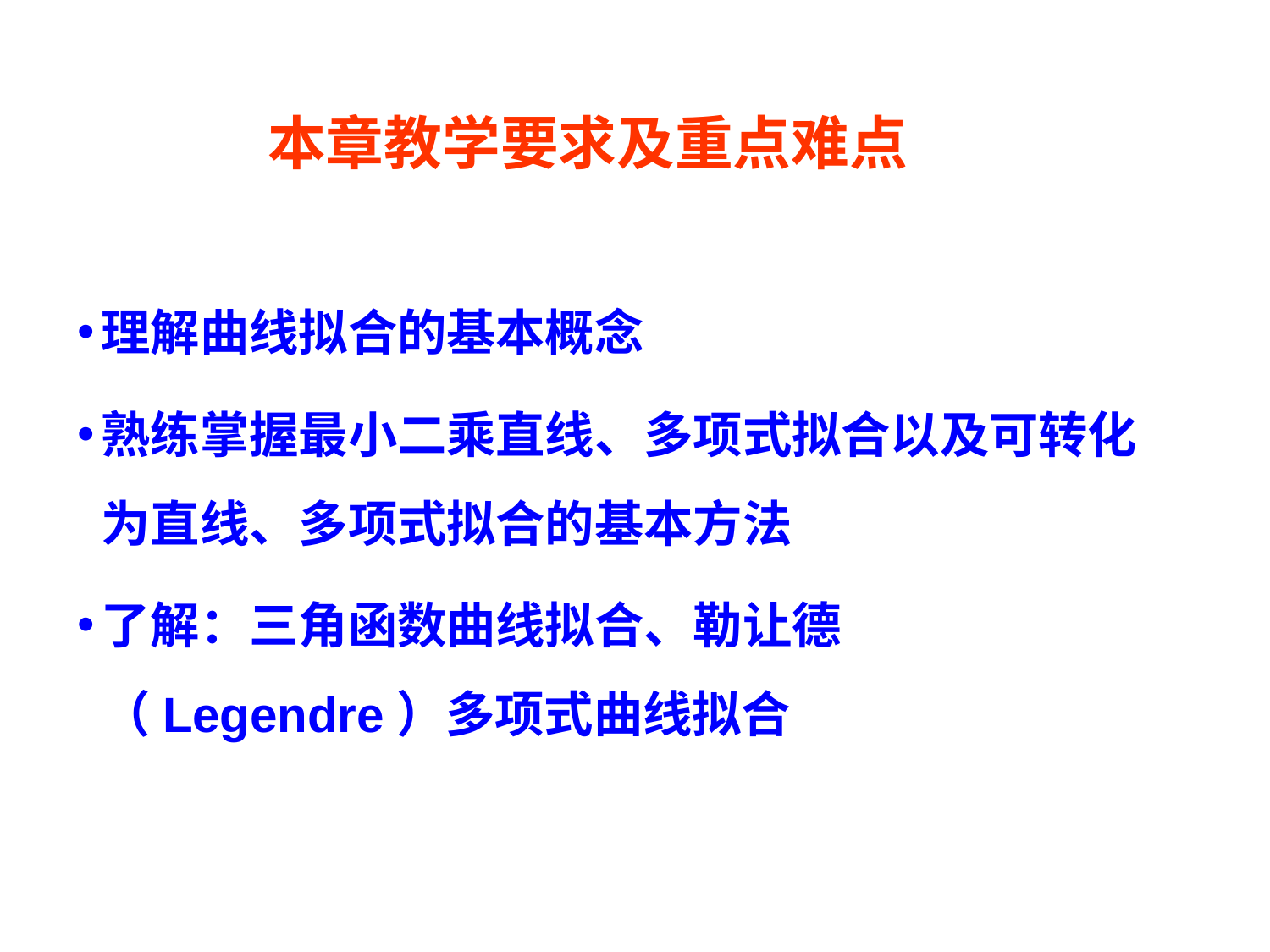

# 本章教学要求及重点难点
理解曲线拟合的基本概念
熟练掌握最小二乘直线、多项式拟合以及可转化为直线、多项式拟合的基本方法
了解：三角函数曲线拟合、勒让德（Legendre）多项式曲线拟合